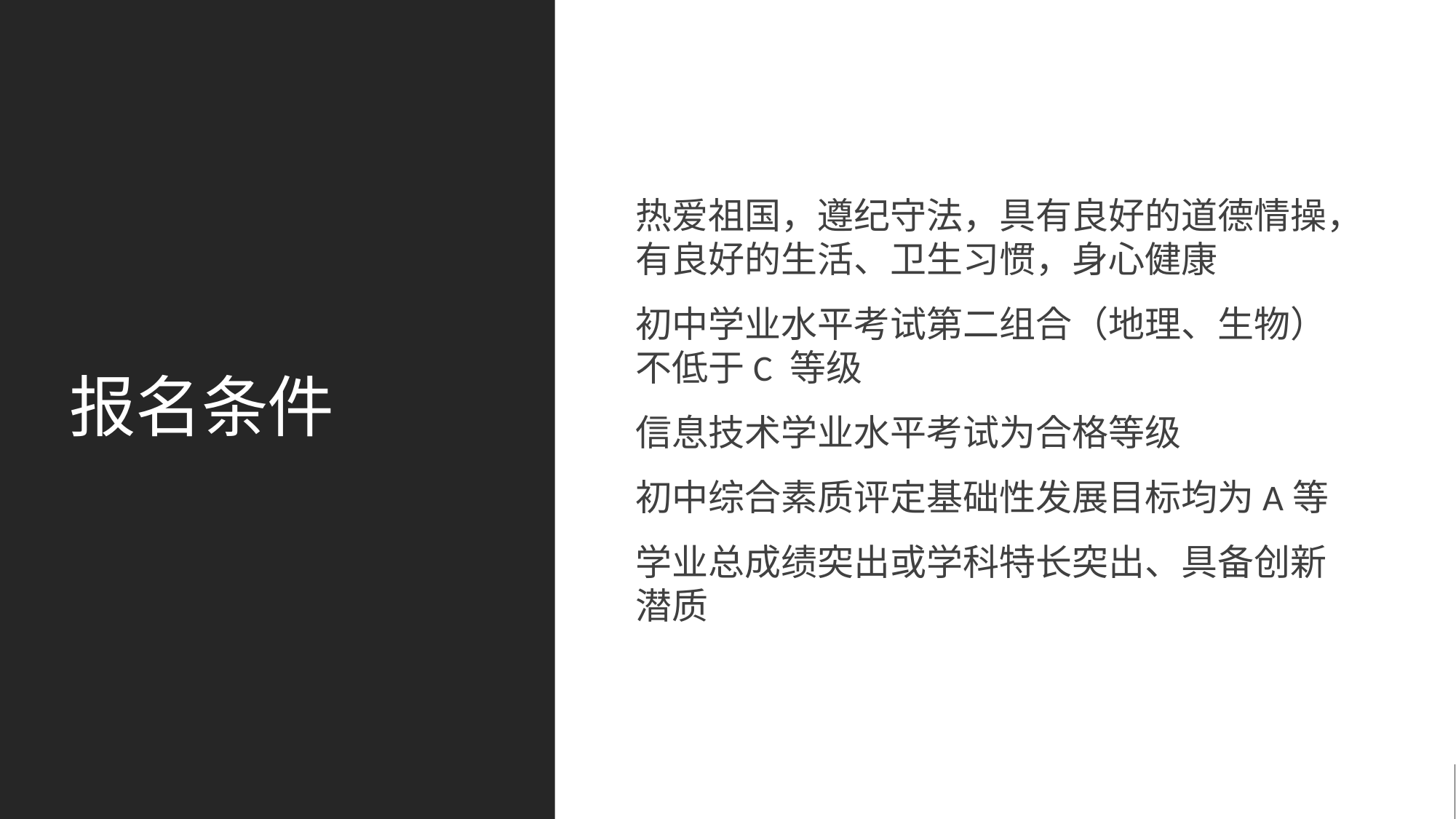

# 报名条件
热爱祖国，遵纪守法，具有良好的道德情操，有良好的生活、卫生习惯，身心健康
初中学业水平考试第二组合（地理、生物）不低于C 等级
信息技术学业水平考试为合格等级
初中综合素质评定基础性发展目标均为A等
学业总成绩突出或学科特长突出、具备创新潜质